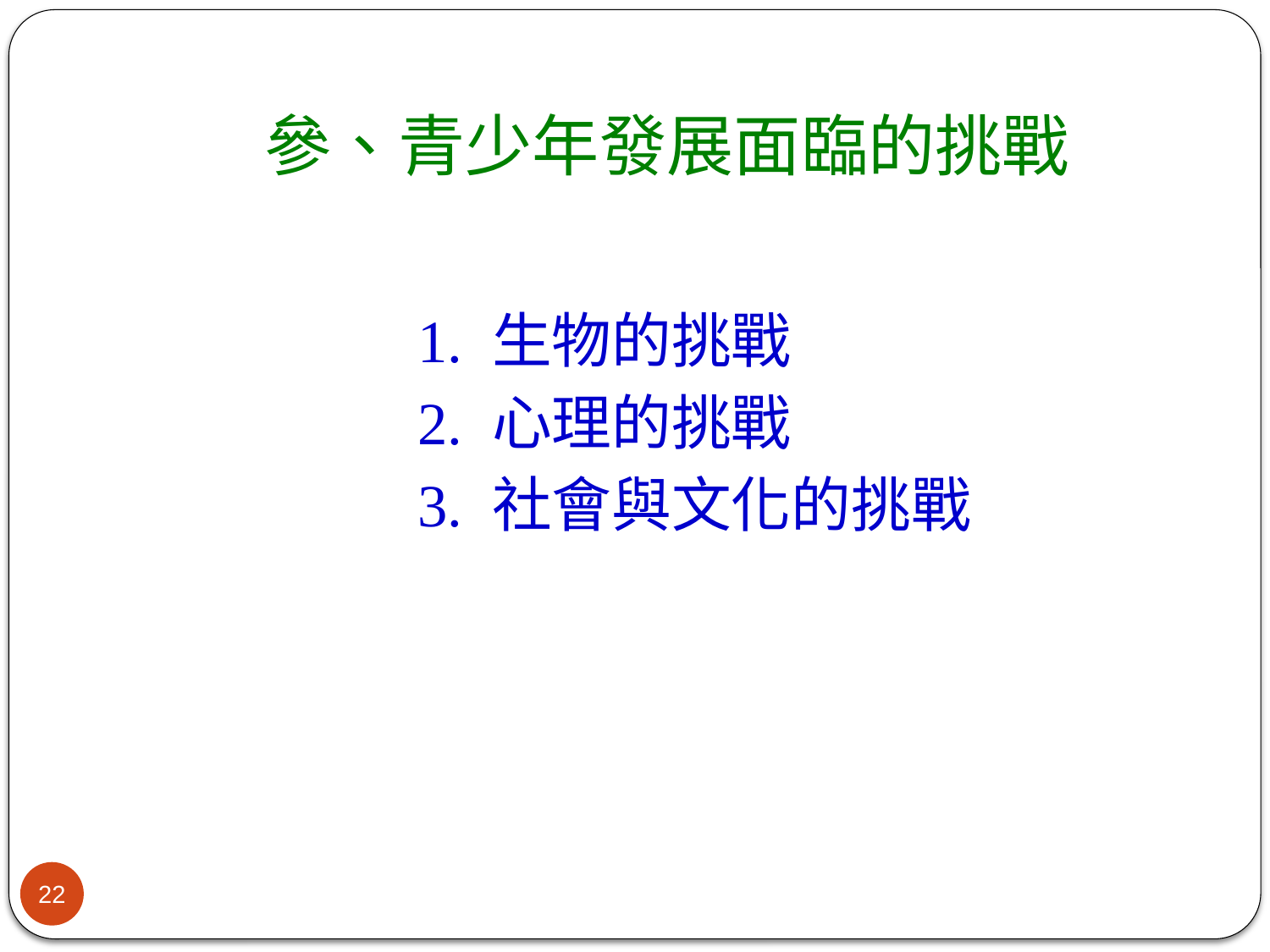

# 參、青少年發展面臨的挑戰
1. 生物的挑戰
2. 心理的挑戰
3. 社會與文化的挑戰
22